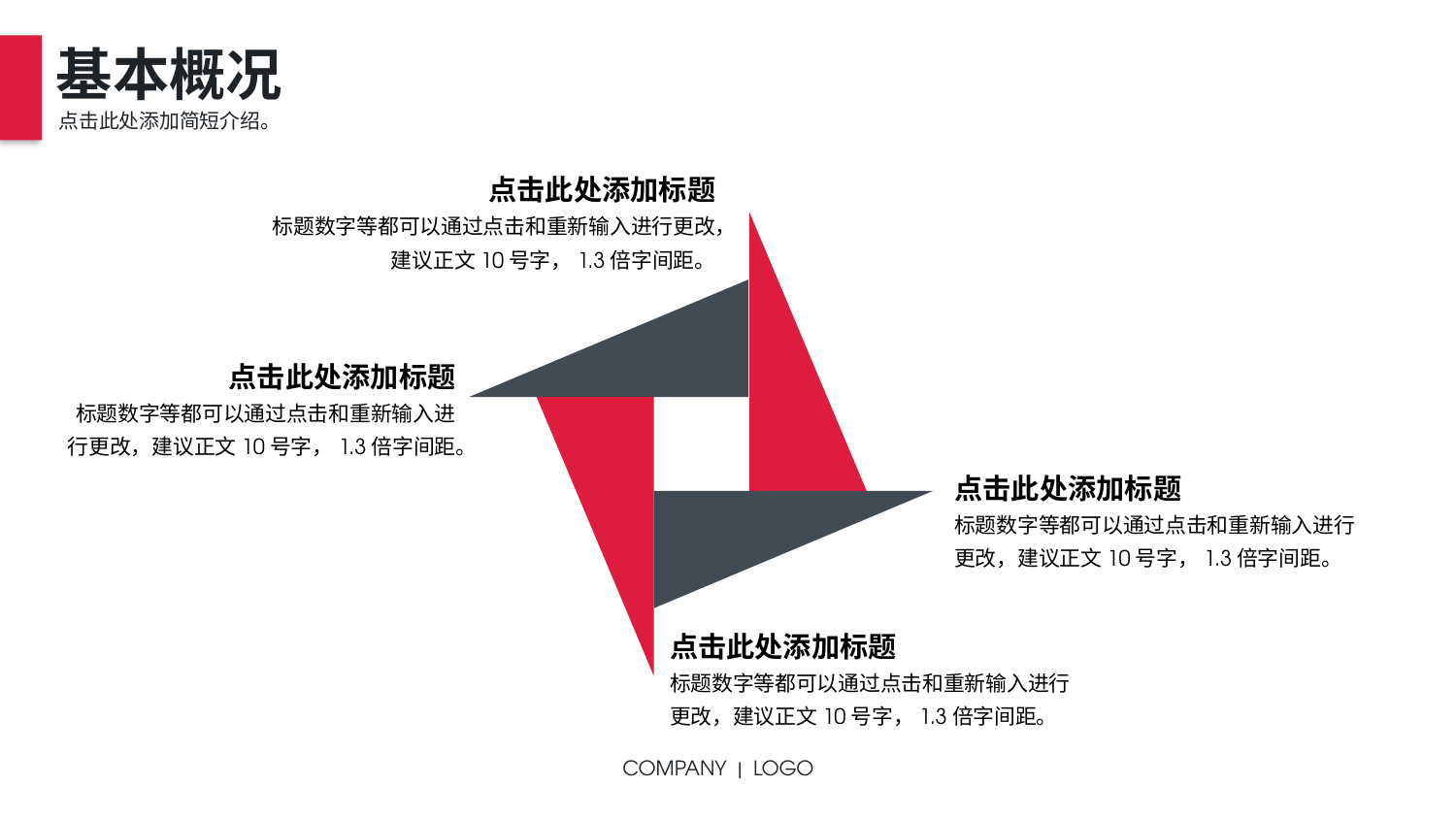

基本概况

点击此处添加简短介绍。
点击此处添加标题
标题数字等都可以通过点击和重新输入进行更改，建议正文10号字，1.3倍字间距。

点击此处添加标题
标题数字等都可以通过点击和重新输入进行更改，建议正文10号字，1.3倍字间距。

点击此处添加标题
标题数字等都可以通过点击和重新输入进行更改，建议正文10号字，1.3倍字间距。
点击此处添加标题
标题数字等都可以通过点击和重新输入进行更改，建议正文10号字，1.3倍字间距。
COMPANY  |  LOGO